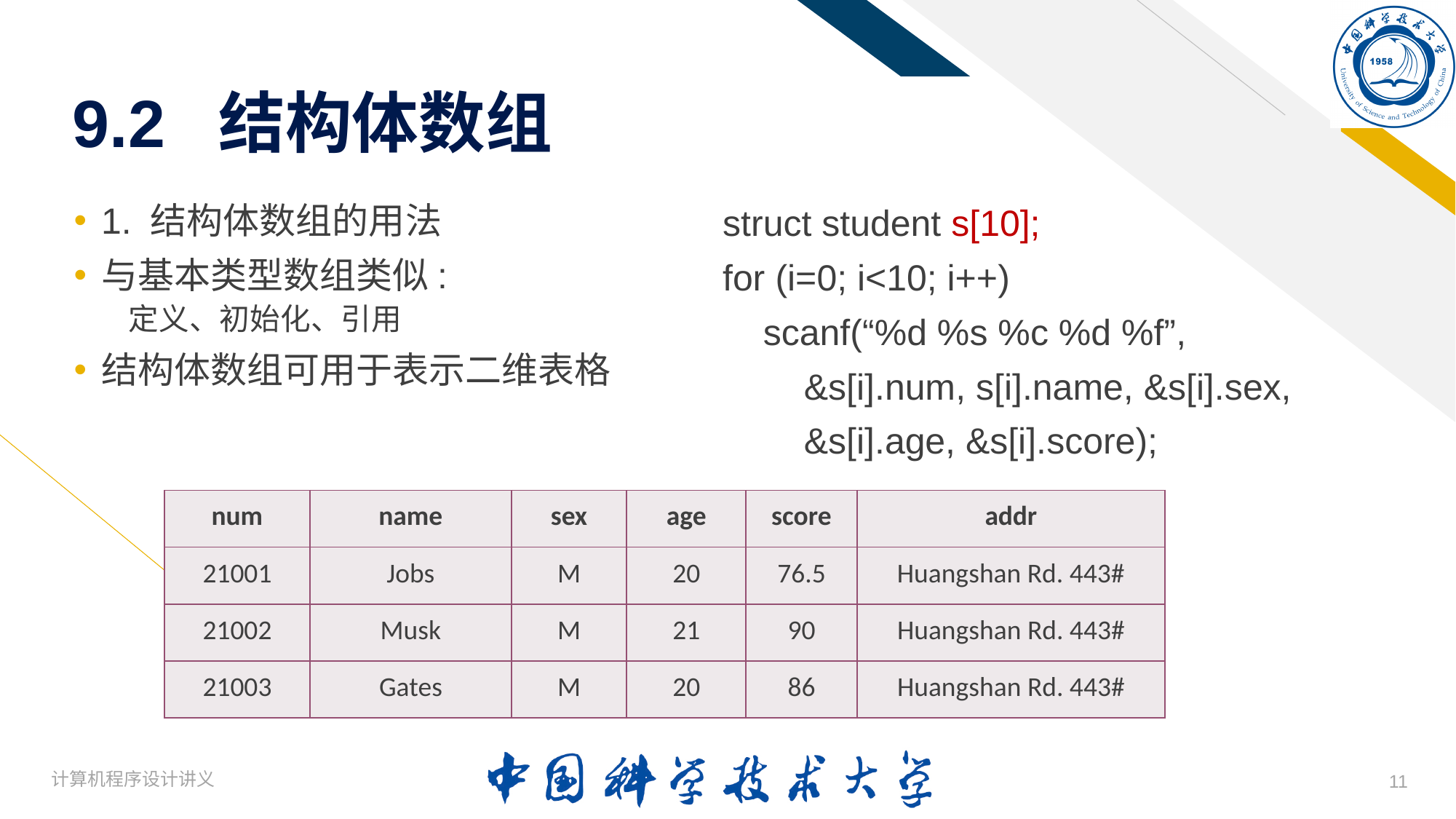

# 9.2  结构体数组
1. 结构体数组的用法
与基本类型数组类似:
定义、初始化、引用
结构体数组可用于表示二维表格

struct student s[10];
for (i=0; i<10; i++)
    scanf(“%d %s %c %d %f”,
        &s[i].num, s[i].name, &s[i].sex,
        &s[i].age, &s[i].score);

| num | name | sex | age | score | addr |
| --- | --- | --- | --- | --- | --- |
| 21001 | Jobs | M | 20 | 76.5 | Huangshan Rd. 443# |
| 21002 | Musk | M | 21 | 90 | Huangshan Rd. 443# |
| --- | --- | --- | --- | --- | --- |
| 21003 | Gates | M | 20 | 86 | Huangshan Rd. 443# |
计算机程序设计讲义
11